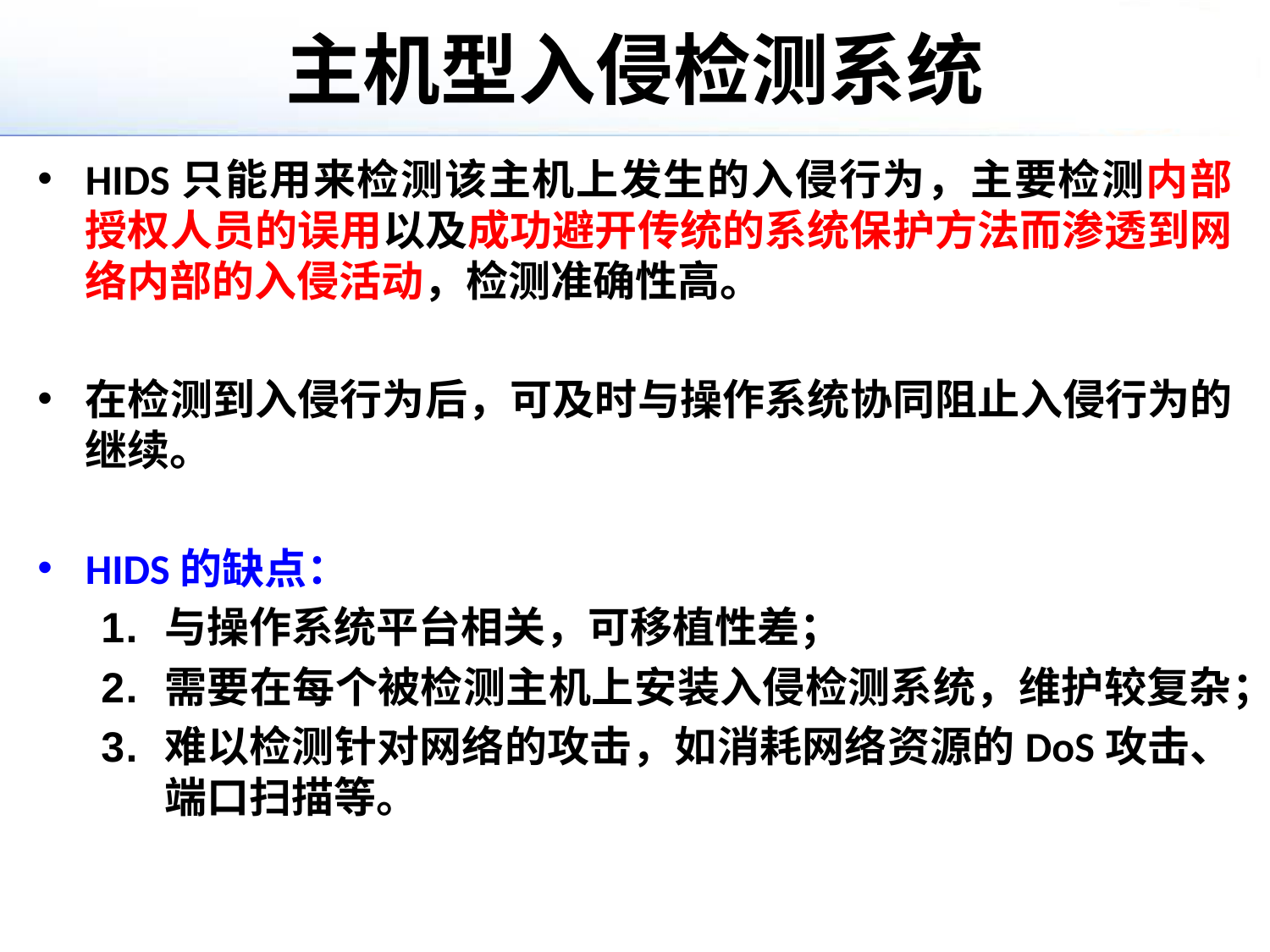

# 主机型入侵检测系统
HIDS只能用来检测该主机上发生的入侵行为，主要检测内部授权人员的误用以及成功避开传统的系统保护方法而渗透到网络内部的入侵活动，检测准确性高。

在检测到入侵行为后，可及时与操作系统协同阻止入侵行为的继续。

HIDS的缺点：
与操作系统平台相关，可移植性差；
需要在每个被检测主机上安装入侵检测系统，维护较复杂；
难以检测针对网络的攻击，如消耗网络资源的DoS攻击、端口扫描等。